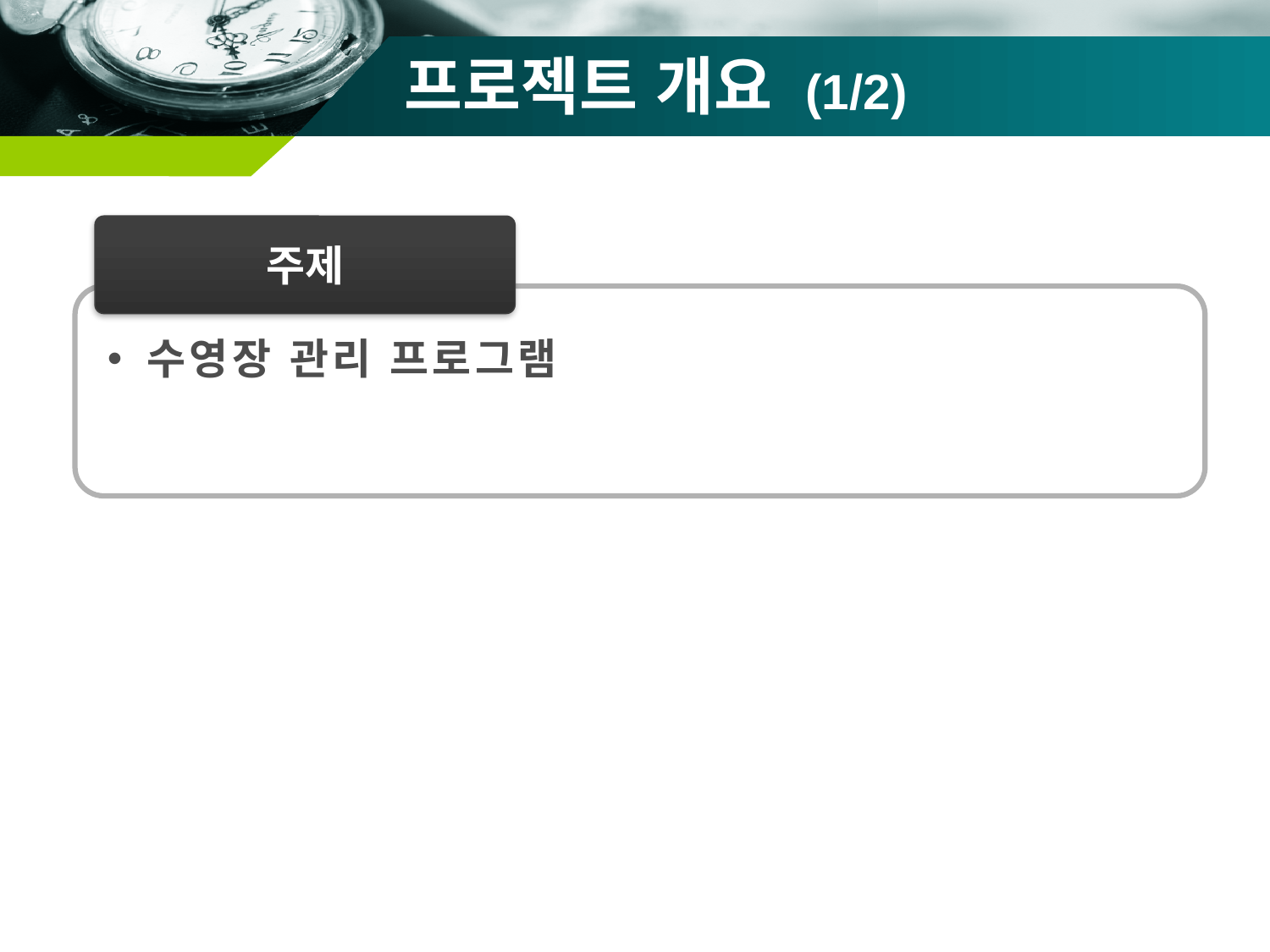

# 프로젝트 개요 (1/2)
주제

수영장 관리 프로그램